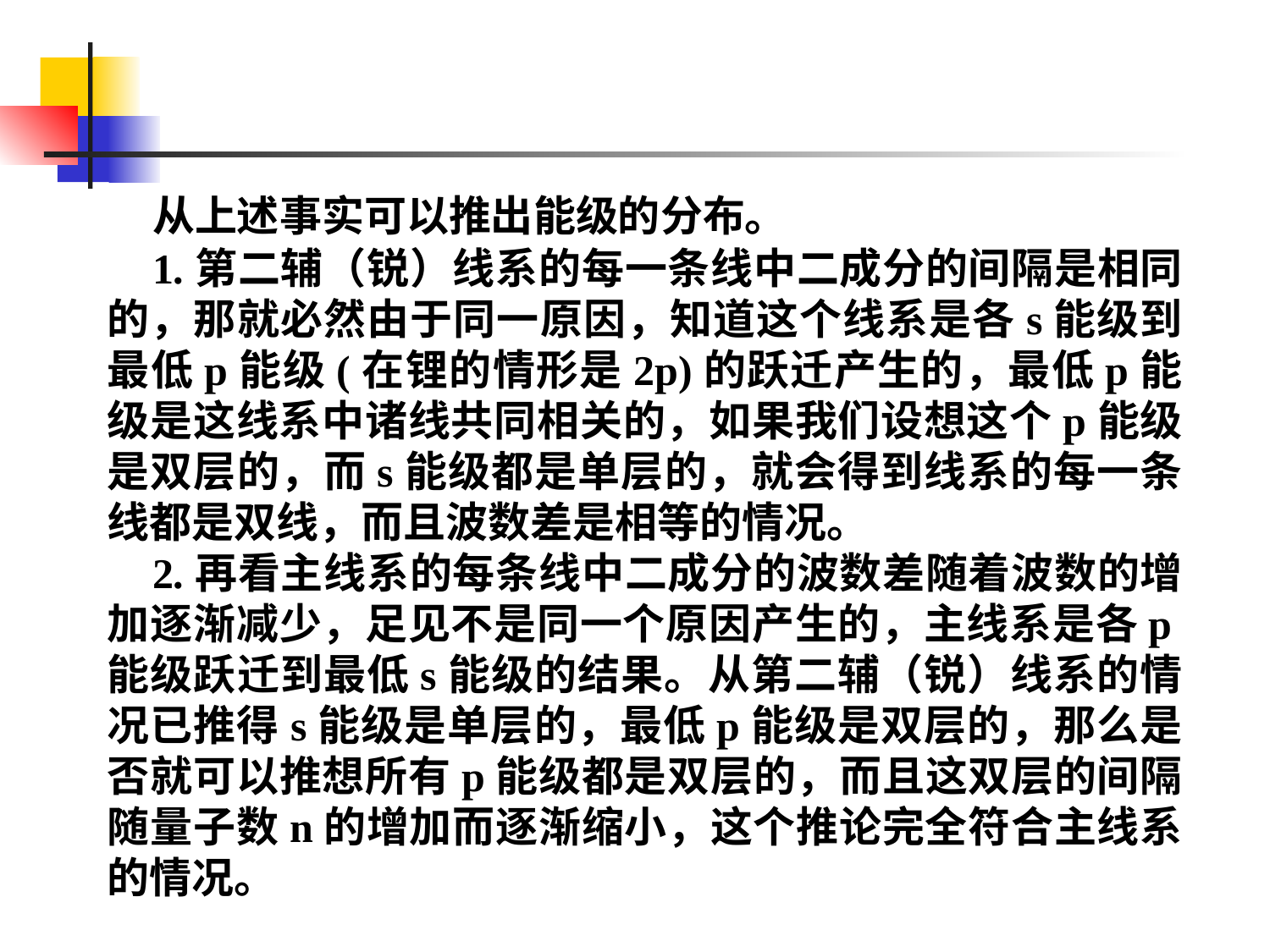

从上述事实可以推出能级的分布。
    1.第二辅（锐）线系的每一条线中二成分的间隔是相同的，那就必然由于同一原因，知道这个线系是各s能级到最低p能级(在锂的情形是2p)的跃迁产生的，最低p能级是这线系中诸线共同相关的，如果我们设想这个p能级是双层的，而s能级都是单层的，就会得到线系的每一条线都是双线，而且波数差是相等的情况。
    2.再看主线系的每条线中二成分的波数差随着波数的增加逐渐减少，足见不是同一个原因产生的，主线系是各p能级跃迁到最低s能级的结果。从第二辅（锐）线系的情况已推得s能级是单层的，最低p能级是双层的，那么是否就可以推想所有p能级都是双层的，而且这双层的间隔随量子数n的增加而逐渐缩小，这个推论完全符合主线系的情况。